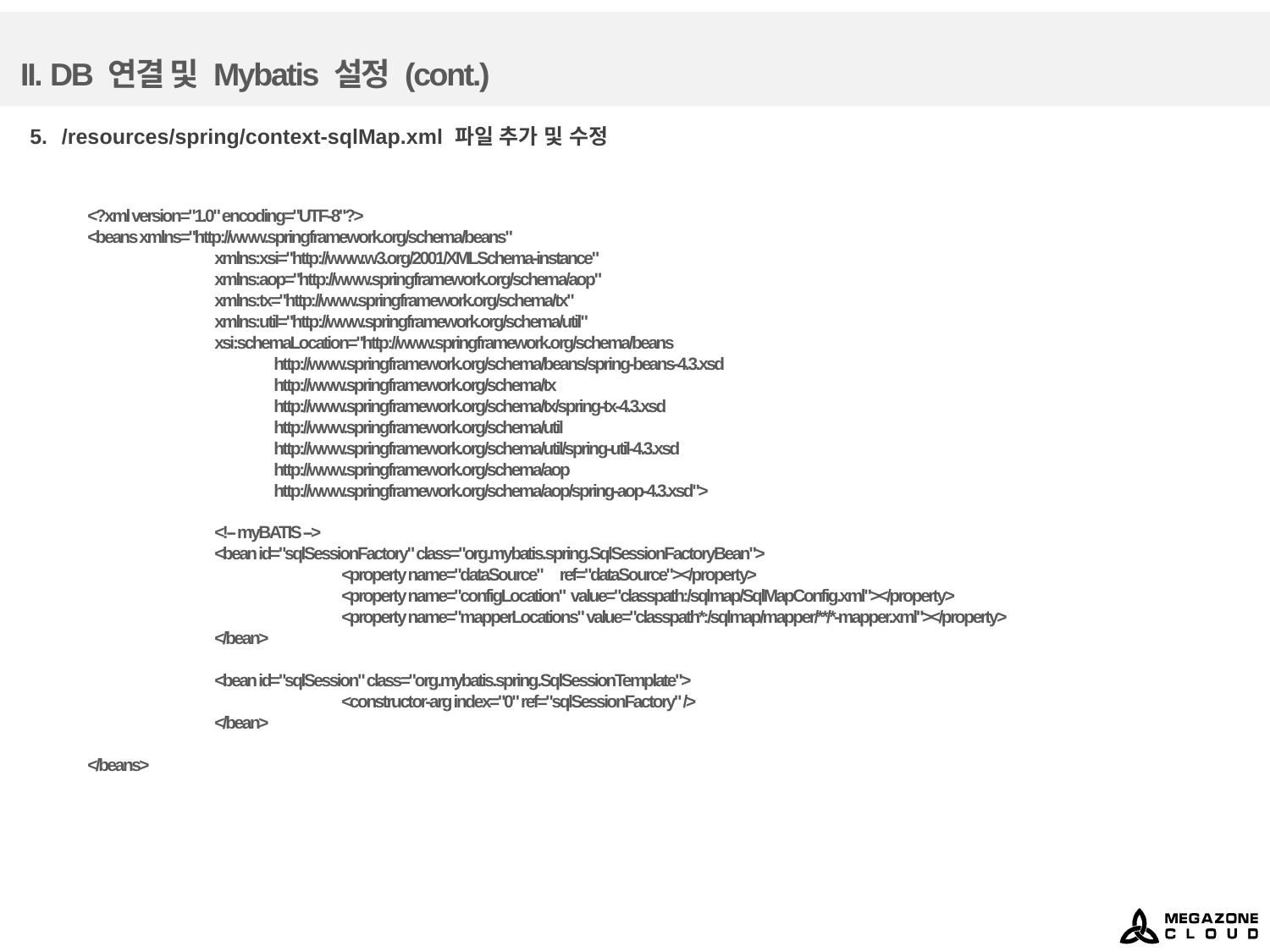

# II. DB 연결 및 Mybatis 설정 (cont.)
/resources/spring/context-sqlMap.xml 파일 추가 및 수정

<?xml version="1.0" encoding="UTF-8"?>
<beans xmlns="http://www.springframework.org/schema/beans"
	xmlns:xsi="http://www.w3.org/2001/XMLSchema-instance"
	xmlns:aop="http://www.springframework.org/schema/aop"
	xmlns:tx="http://www.springframework.org/schema/tx"
	xmlns:util="http://www.springframework.org/schema/util"
	xsi:schemaLocation="http://www.springframework.org/schema/beans
	                    http://www.springframework.org/schema/beans/spring-beans-4.3.xsd
	                    http://www.springframework.org/schema/tx
	                    http://www.springframework.org/schema/tx/spring-tx-4.3.xsd
	                    http://www.springframework.org/schema/util
	                    http://www.springframework.org/schema/util/spring-util-4.3.xsd
	                    http://www.springframework.org/schema/aop
	                    http://www.springframework.org/schema/aop/spring-aop-4.3.xsd">

	<!-- myBATIS -->
	<bean id="sqlSessionFactory" class="org.mybatis.spring.SqlSessionFactoryBean">
		<property name="dataSource"      ref="dataSource"></property>
		<property name="configLocation"  value="classpath:/sqlmap/SqlMapConfig.xml"></property>
		<property name="mapperLocations" value="classpath*:/sqlmap/mapper/**/*-mapper.xml"></property>
	</bean>

	<bean id="sqlSession" class="org.mybatis.spring.SqlSessionTemplate">
		<constructor-arg index="0" ref="sqlSessionFactory" />
	</bean>

</beans>